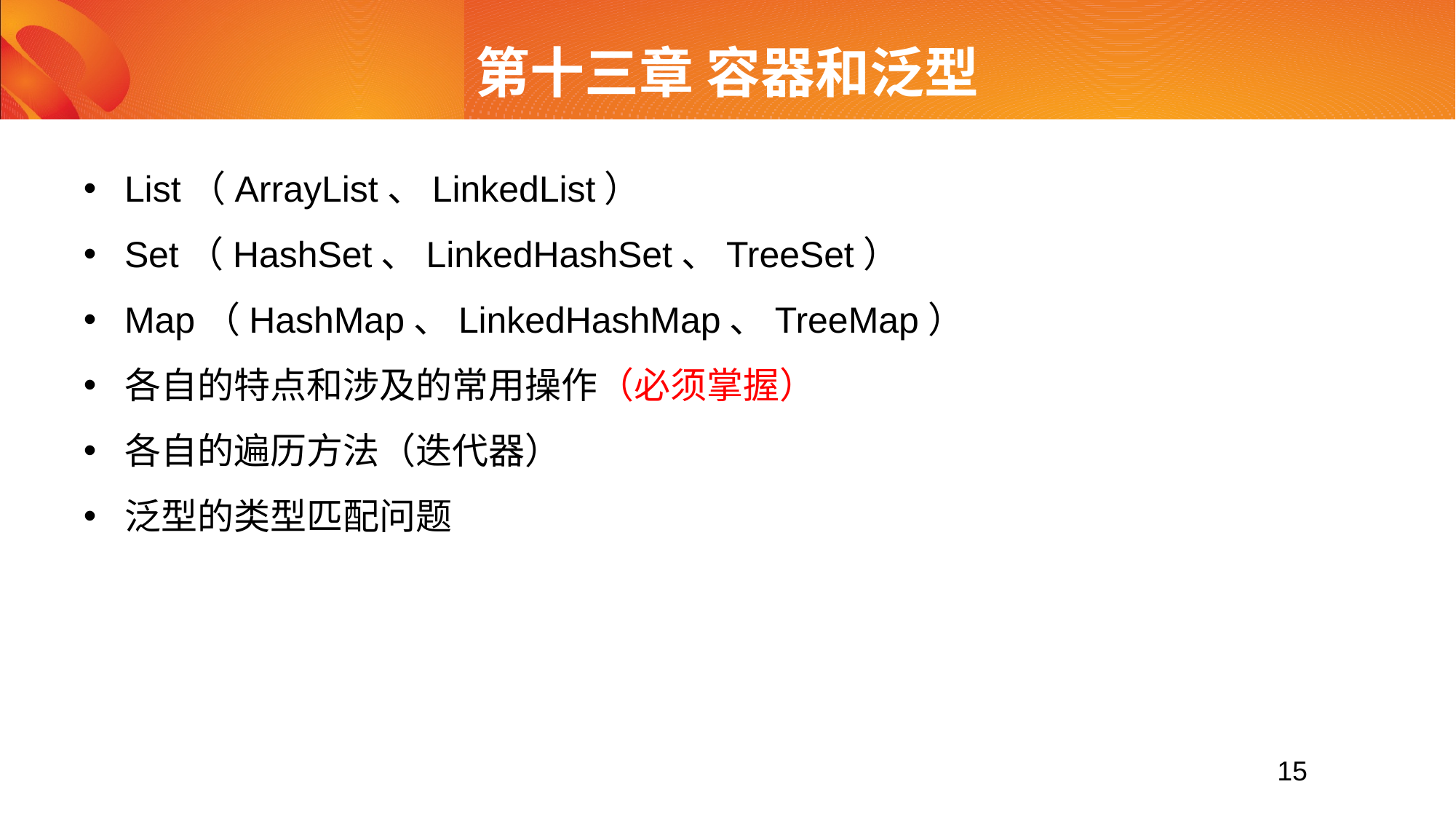

# 第十三章 容器和泛型
List（ArrayList、LinkedList）
Set（HashSet、LinkedHashSet、TreeSet）
Map（HashMap、LinkedHashMap、TreeMap）
各自的特点和涉及的常用操作（必须掌握）
各自的遍历方法（迭代器）
泛型的类型匹配问题